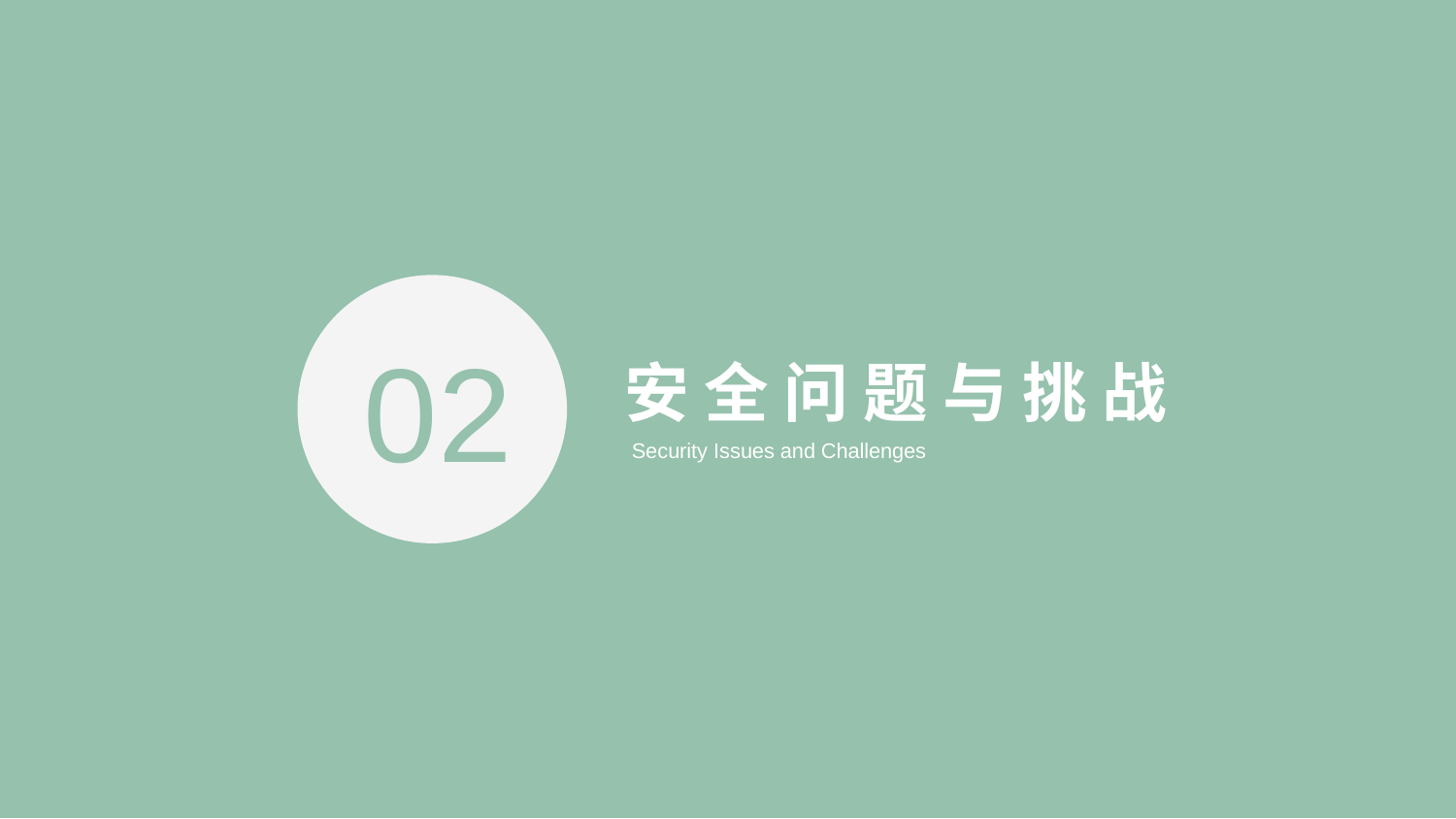

02
安 全 问 题 与 挑 战
Security Issues and Challenges